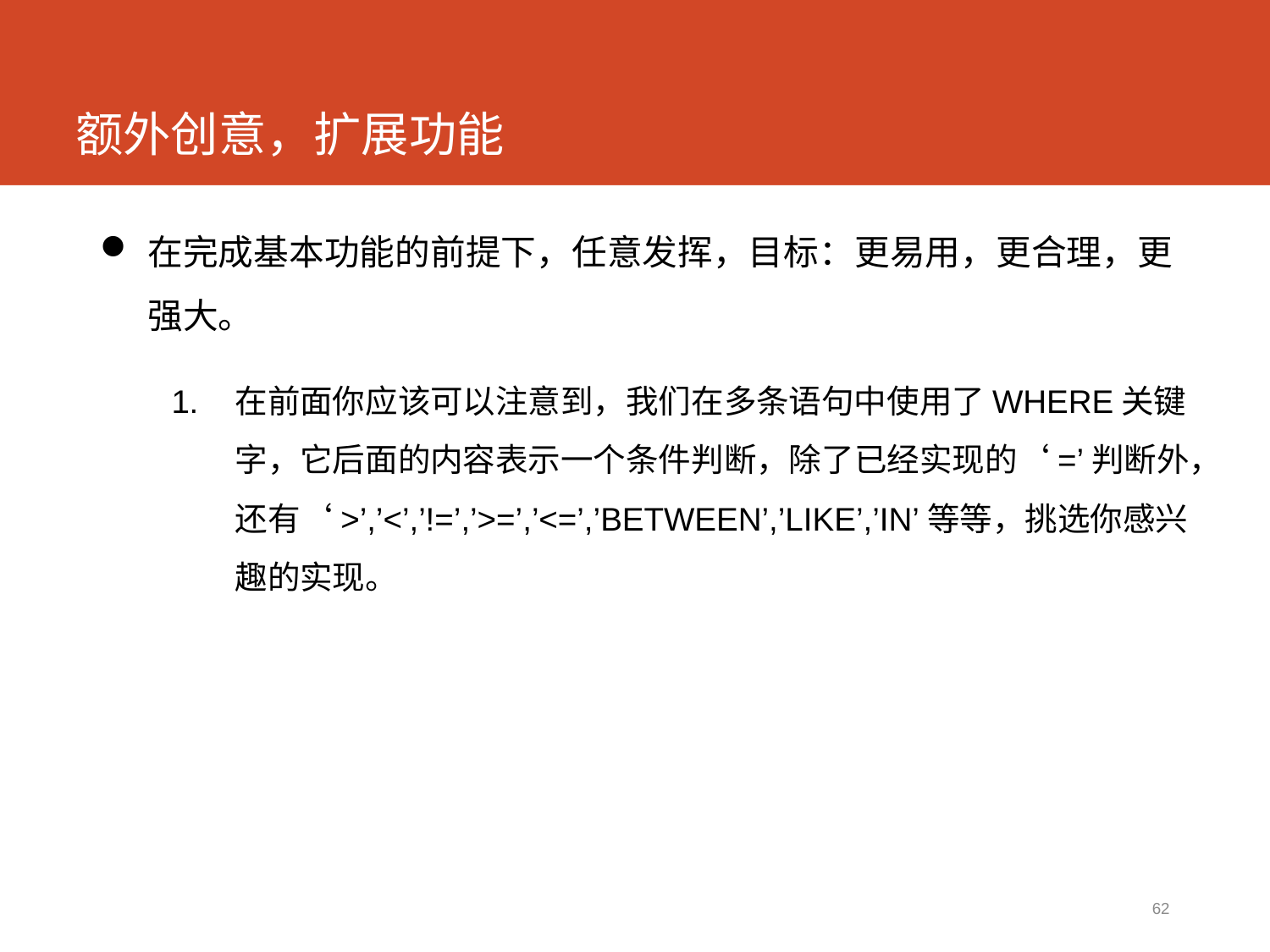

# 额外创意，扩展功能
在完成基本功能的前提下，任意发挥，目标：更易用，更合理，更强大。
在前面你应该可以注意到，我们在多条语句中使用了WHERE关键字，它后面的内容表示一个条件判断，除了已经实现的‘=’判断外，还有‘>’,’<’,’!=’,’>=’,’<=’,’BETWEEN’,’LIKE’,’IN’等等，挑选你感兴趣的实现。
62